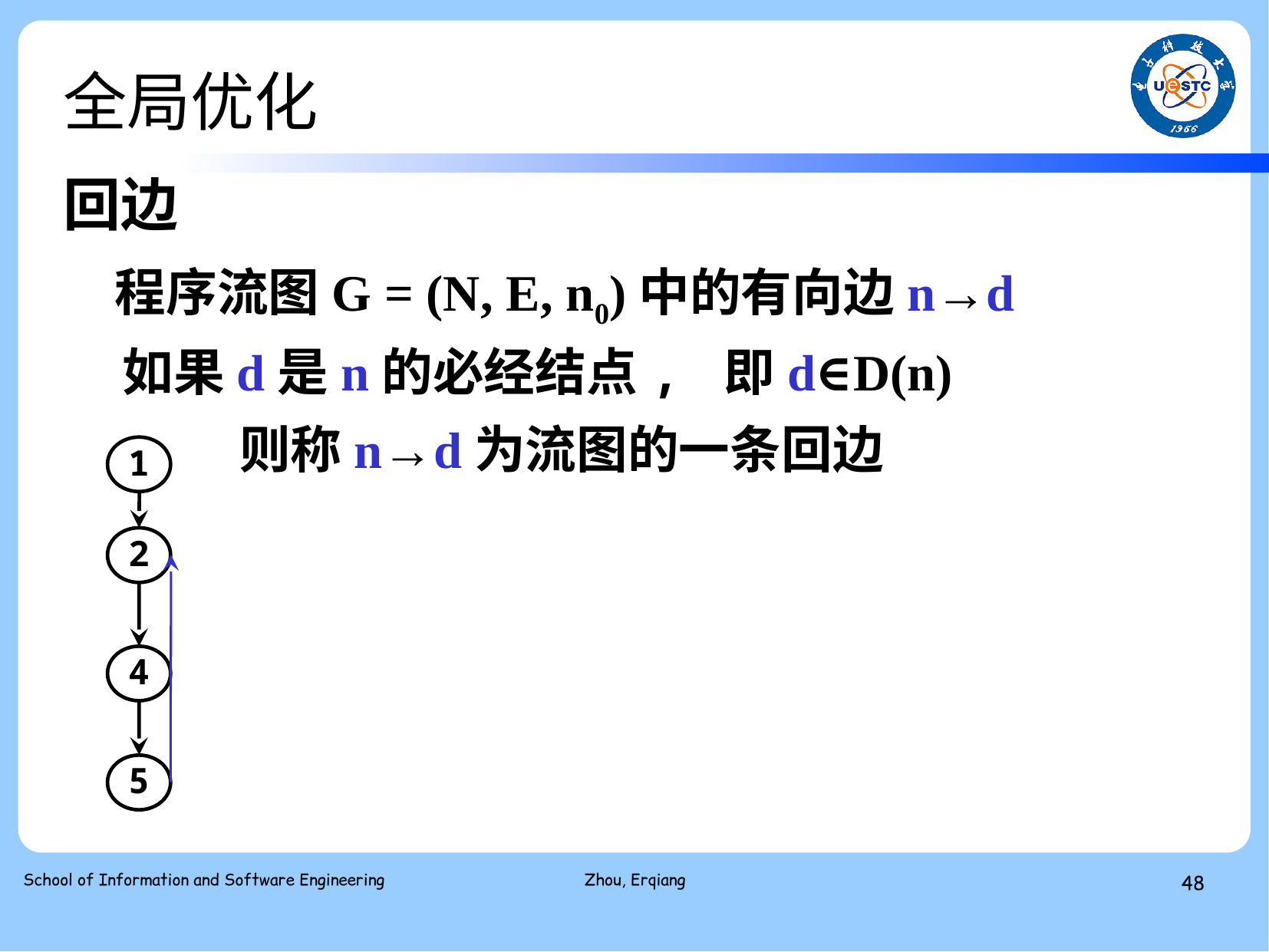

# 全局优化
回边
    程序流图G = (N, E, n0)中的有向边n→d
    如果d是n的必经结点, 即d∈D(n)
              则称n→d为流图的一条回边
1

2

4

5
 School of Information and Software Engineering
Zhou, Erqiang
48